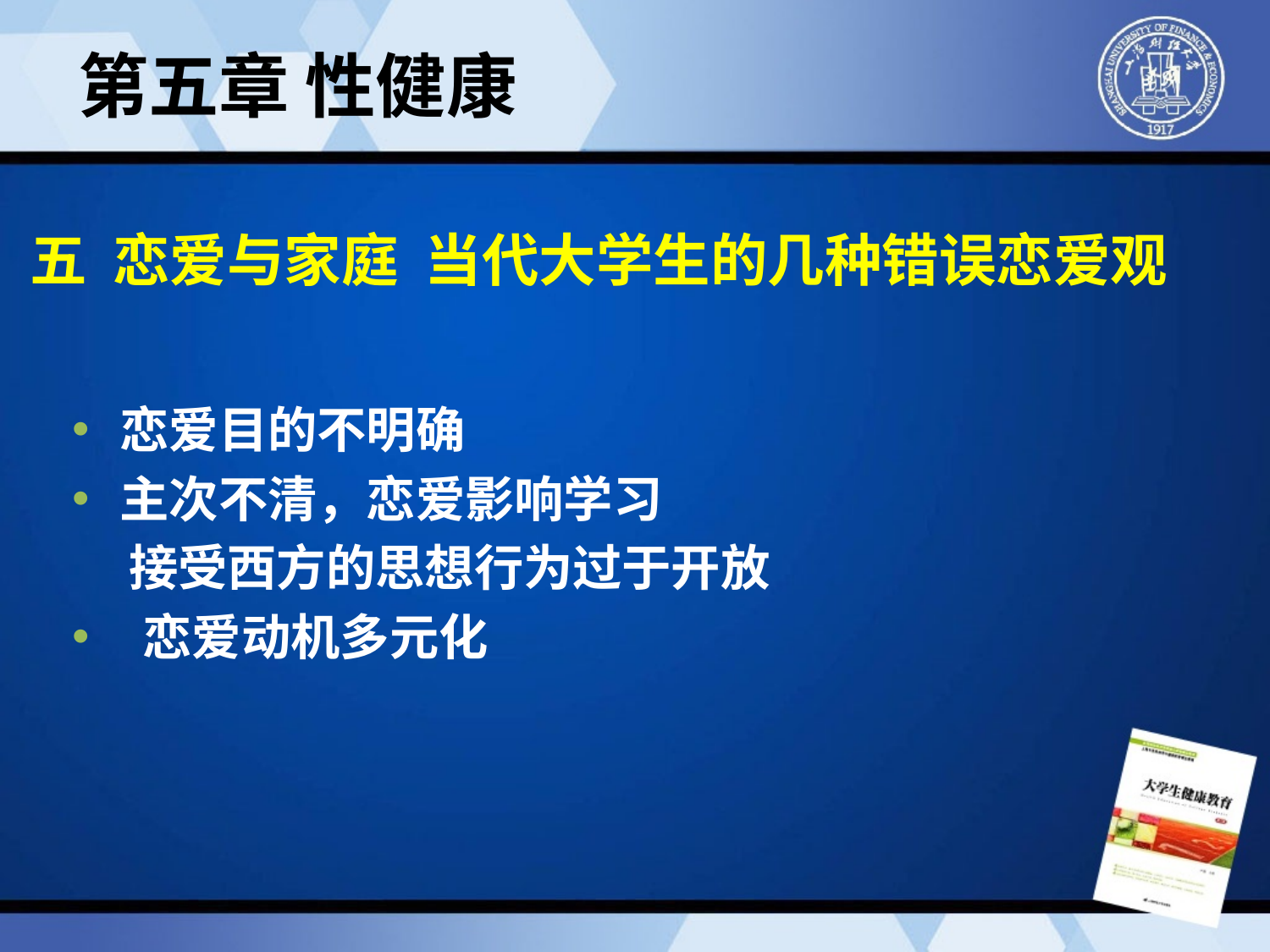

第五章 性健康
# 五  恋爱与家庭  当代大学生的几种错误恋爱观

恋爱目的不明确
主次不清，恋爱影响学习
    接受西方的思想行为过于开放
 恋爱动机多元化